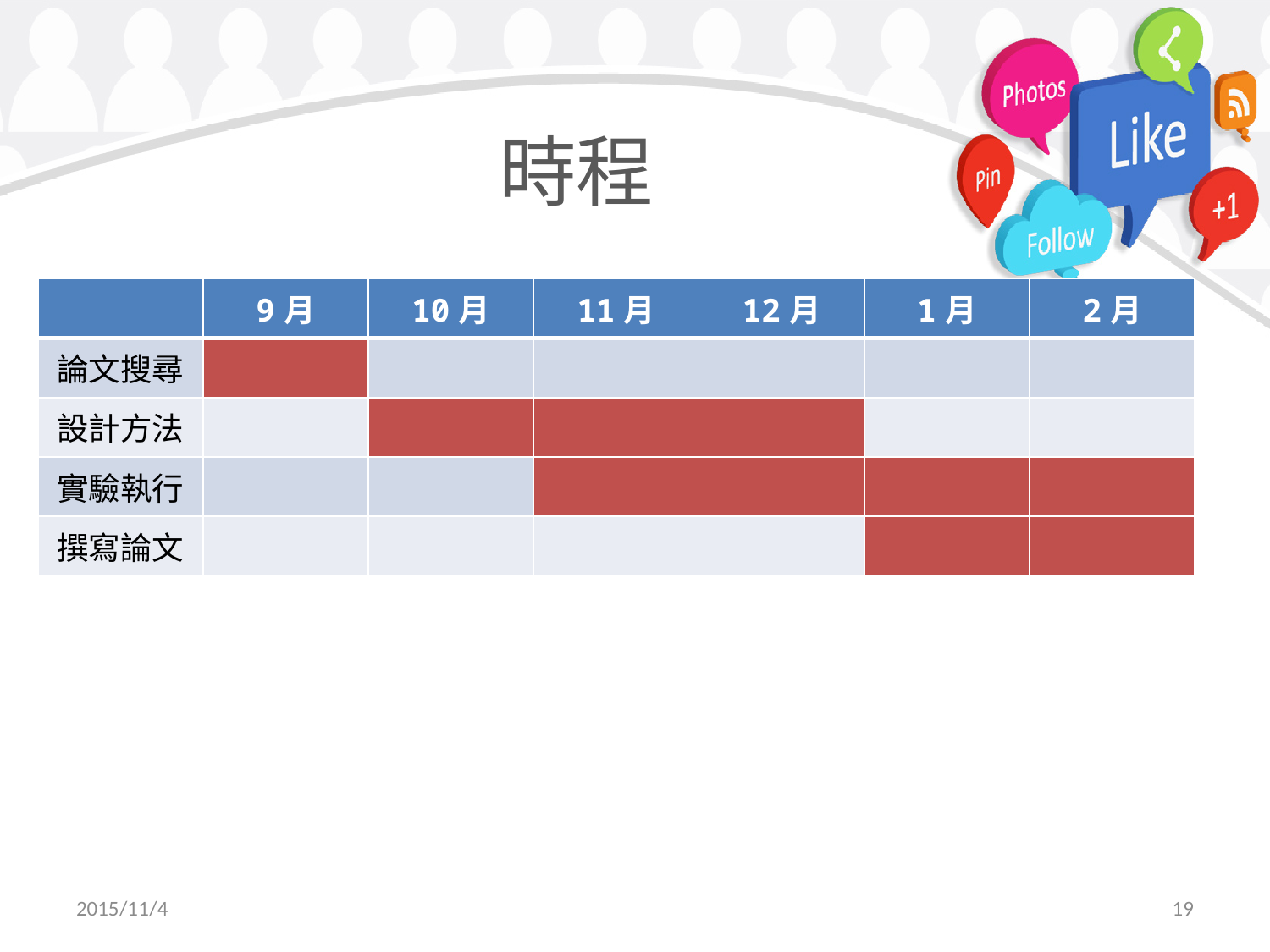

# 時程
|  | 9月 | 10月 | 11月 | 12月 | 1月 | 2月 |
| --- | --- | --- | --- | --- | --- | --- |
| 論文搜尋 |  |  |  |  |  |  |
| 設計方法 |  |  |  |  |  |  |
| 實驗執行 |  |  |  |  |  |  |
| 撰寫論文 |  |  |  |  |  |  |
2015/11/4
19